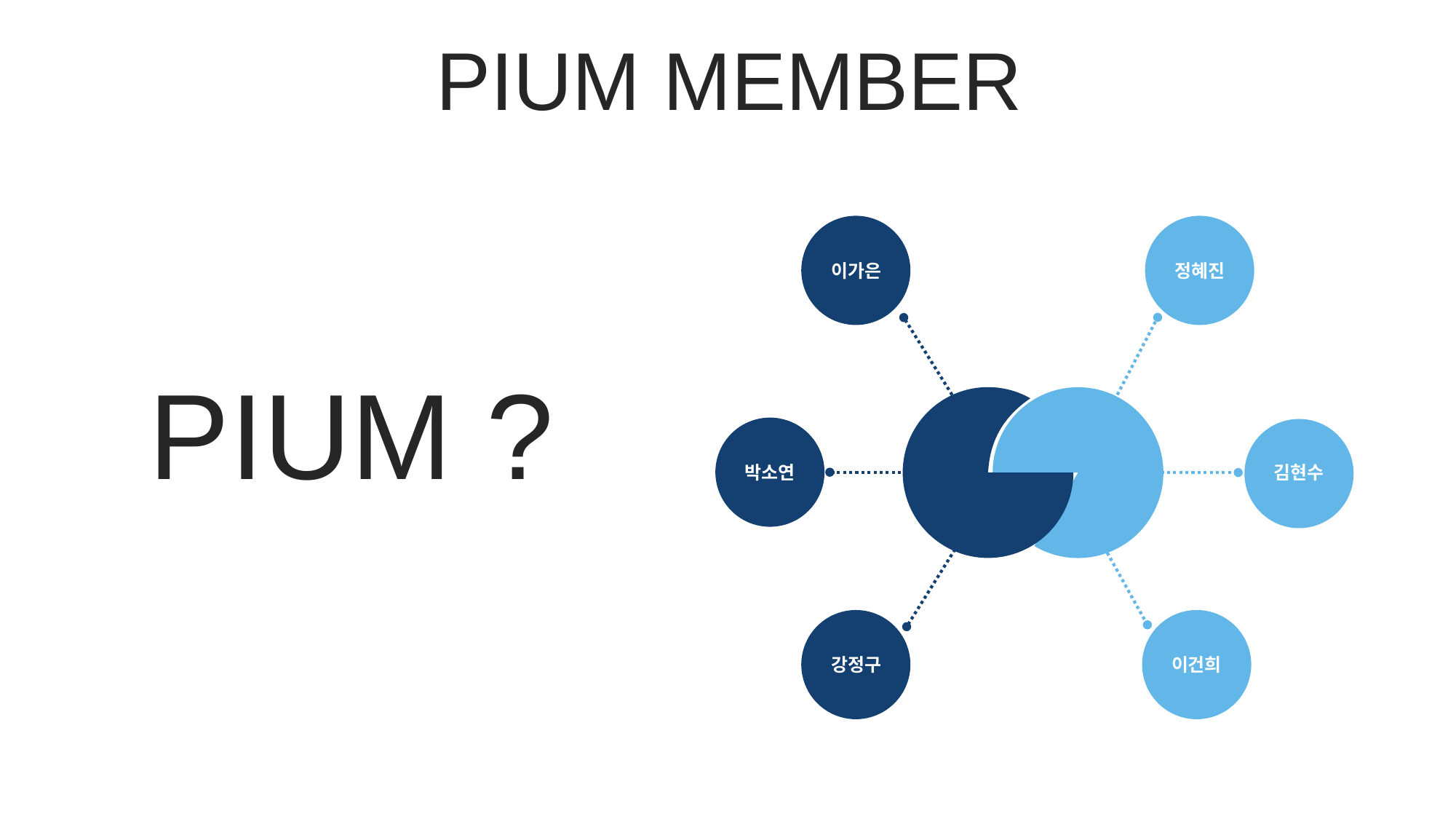

PIUM MEMBER

이가은

정혜진
PIUM ?

박소연

김현수

강정구

이건희